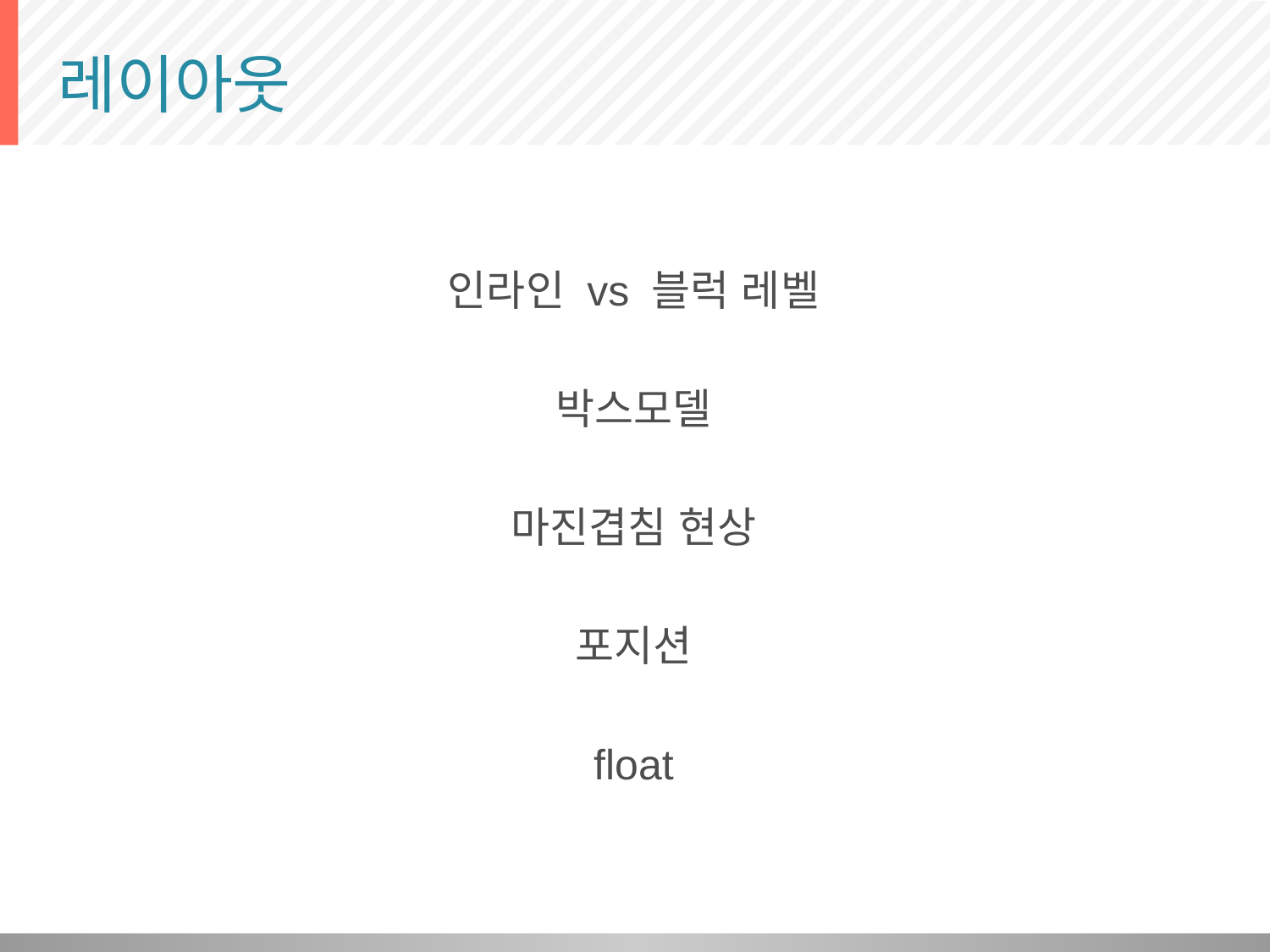

# 레이아웃
인라인 vs 블럭 레벨

박스모델

마진겹침 현상

포지션

float